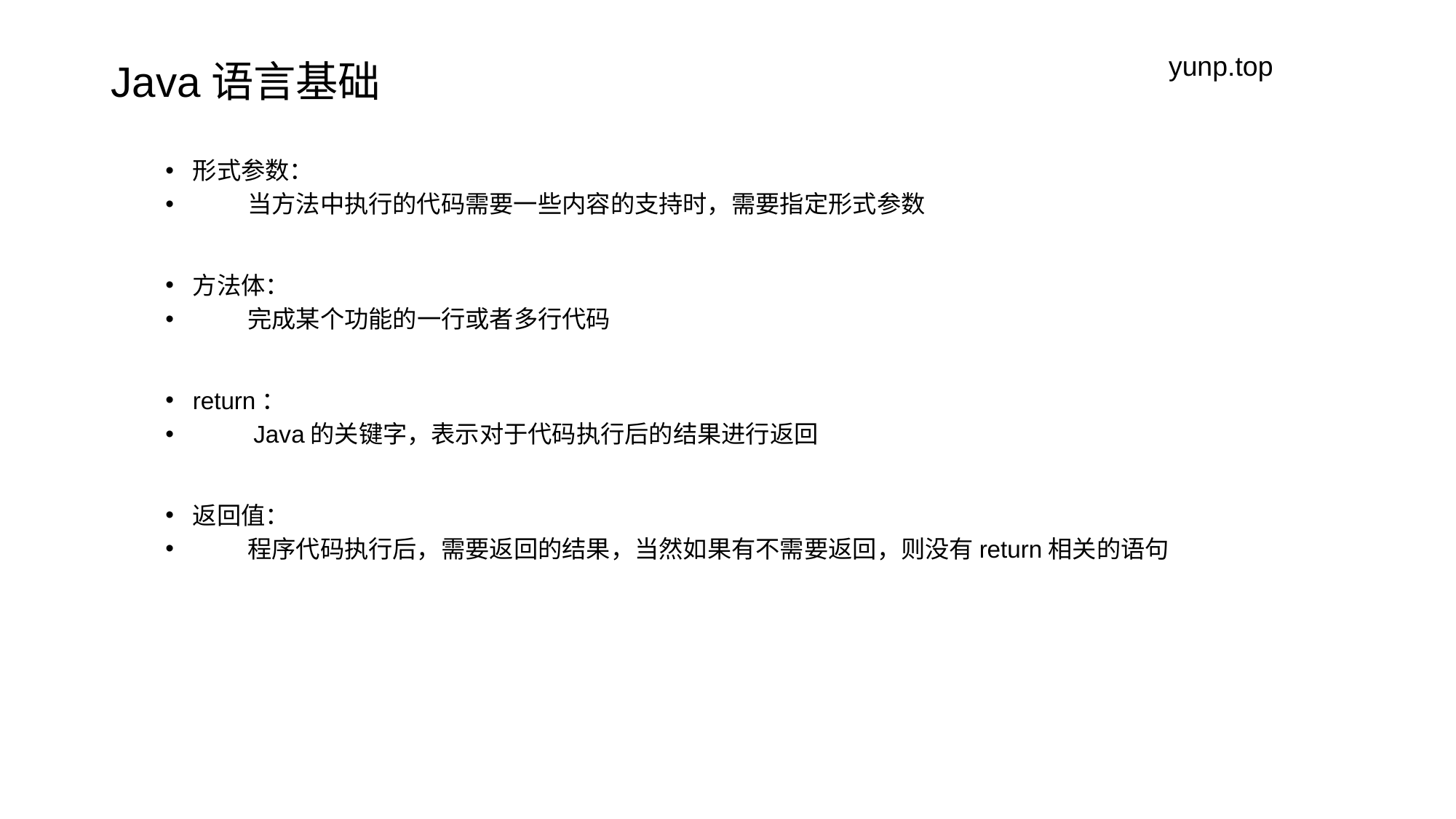

# Java语言基础
yunp.top
形式参数：
         当方法中执行的代码需要一些内容的支持时，需要指定形式参数

方法体：
         完成某个功能的一行或者多行代码

return：
         Java的关键字，表示对于代码执行后的结果进行返回

返回值：
         程序代码执行后，需要返回的结果，当然如果有不需要返回，则没有return相关的语句